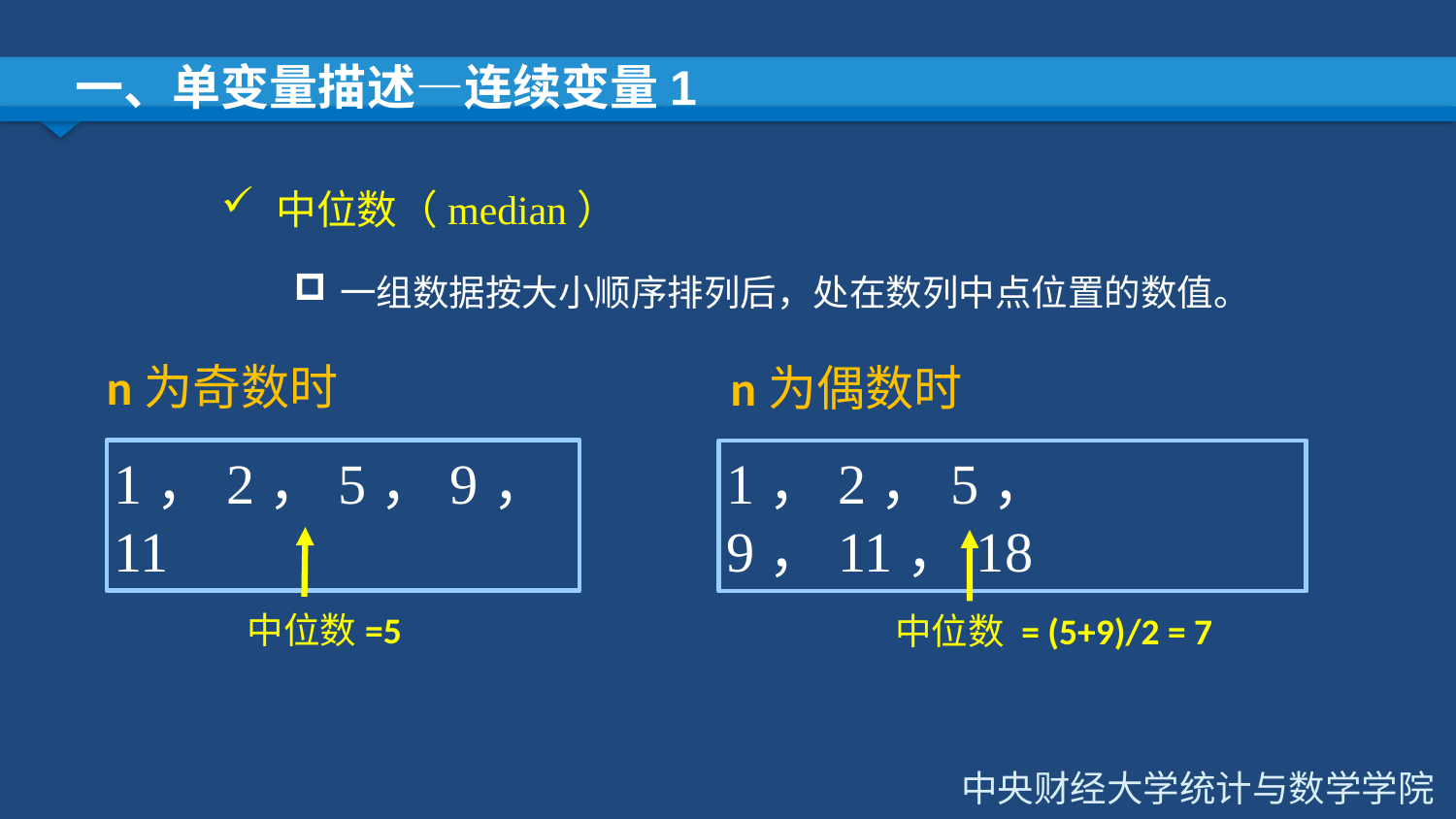

# 一、单变量描述—连续变量1
中位数（median）
一组数据按大小顺序排列后，处在数列中点位置的数值。

n为奇数时
n为偶数时
1，2，5，9，11
1，2，5， 9，11，18

中位数=5
中位数 = (5+9)/2 = 7